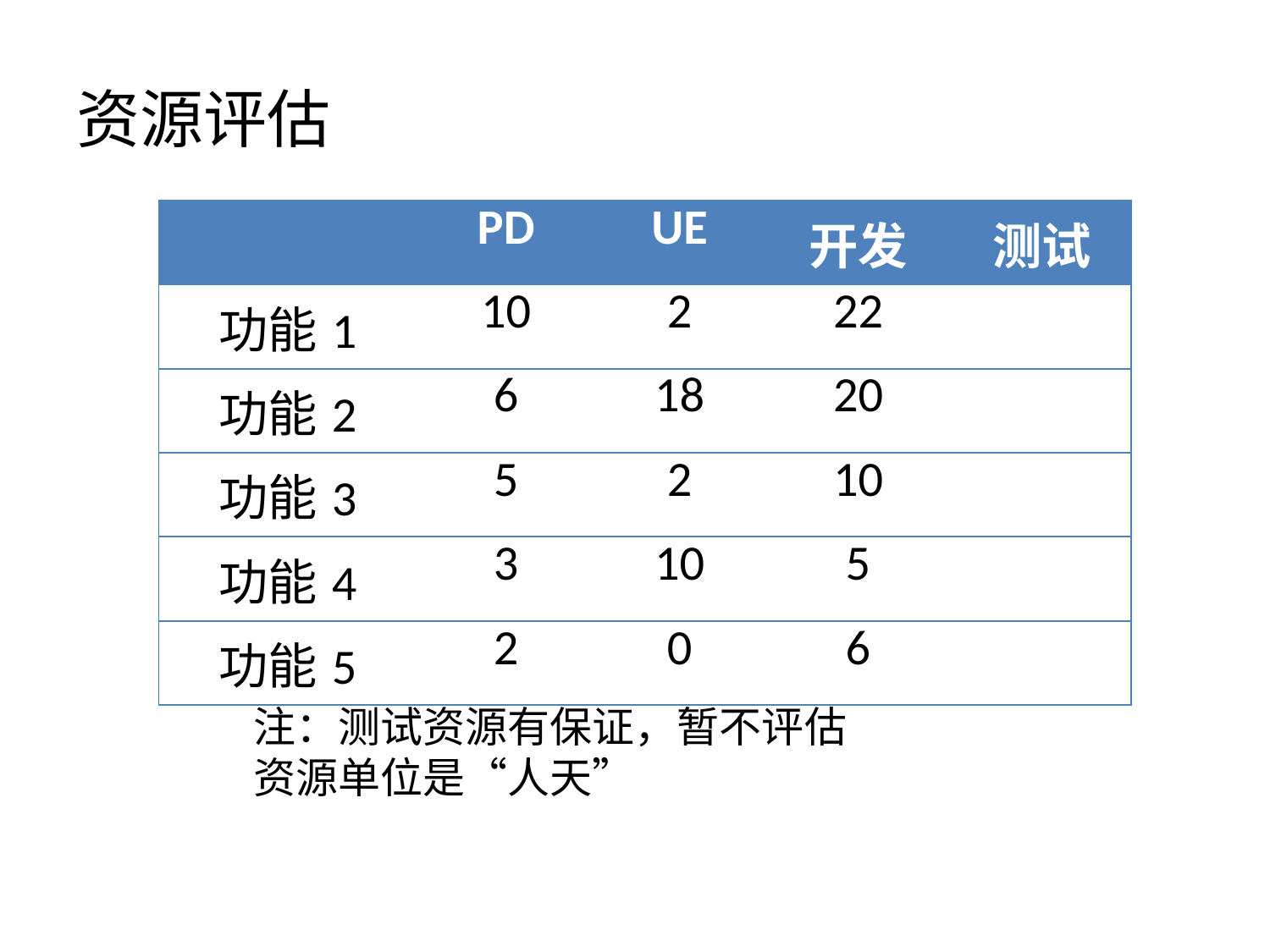

# 资源评估
|  | PD | UE | 开发 | 测试 |
| --- | --- | --- | --- | --- |
| 功能1 | 10 | 2 | 22 |  |
| 功能2 | 6 | 18 | 20 |  |
| 功能3 | 5 | 2 | 10 |  |
| 功能4 | 3 | 10 | 5 |  |
| 功能5 | 2 | 0 | 6 |  |
注：测试资源有保证，暂不评估
资源单位是“人天”

4